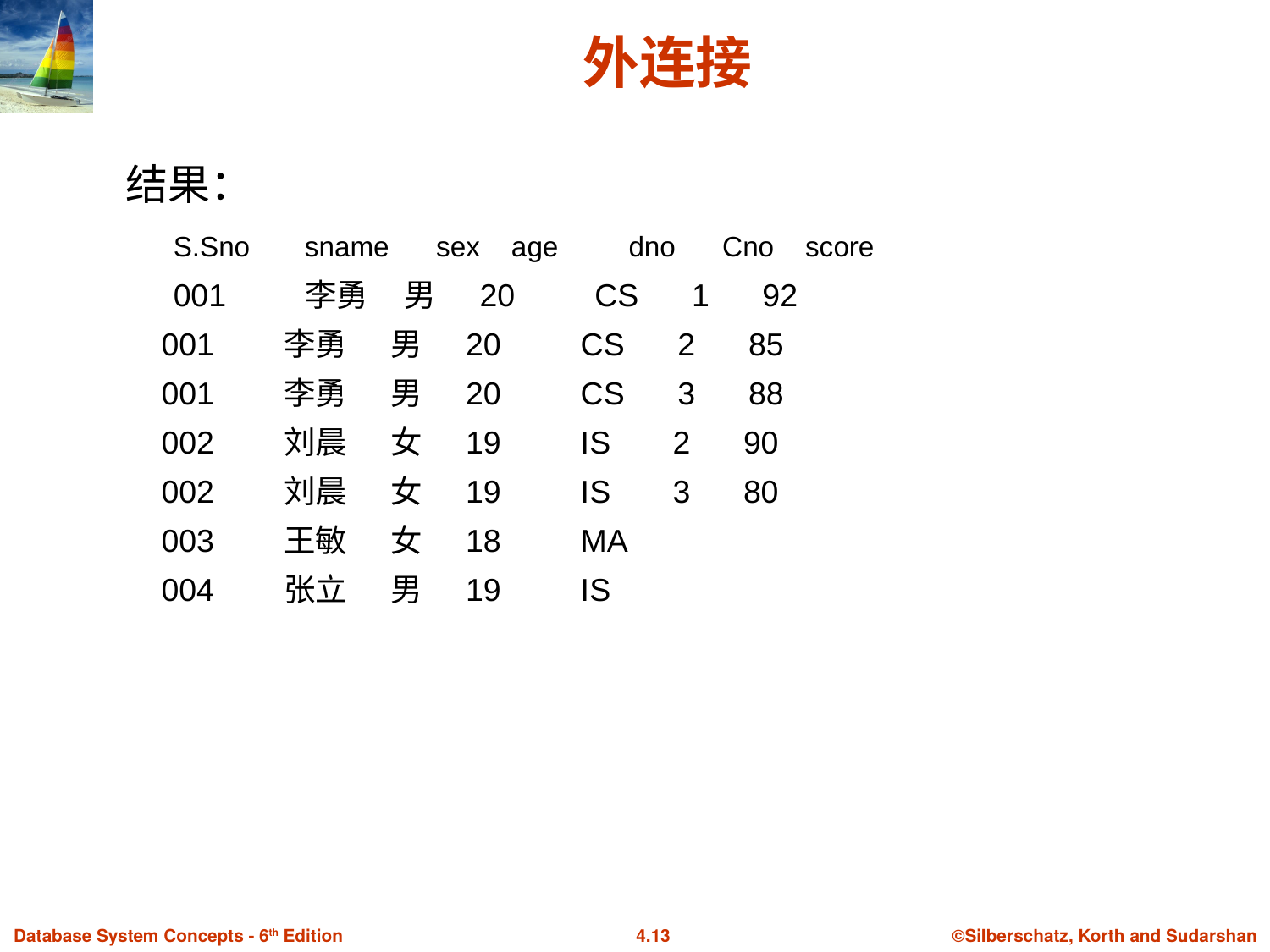

# 外连接
结果：
	S.Sno       sname      sex    age         dno      Cno    score
 	001        李勇     男     20         CS      1      92
    001       李勇      男     20         CS      2      85
    001       李勇      男     20         CS      3      88
    002       刘晨      女     19         IS       2      90
    002       刘晨      女     19         IS       3      80
    003       王敏      女     18         MA
    004       张立      男     19         IS